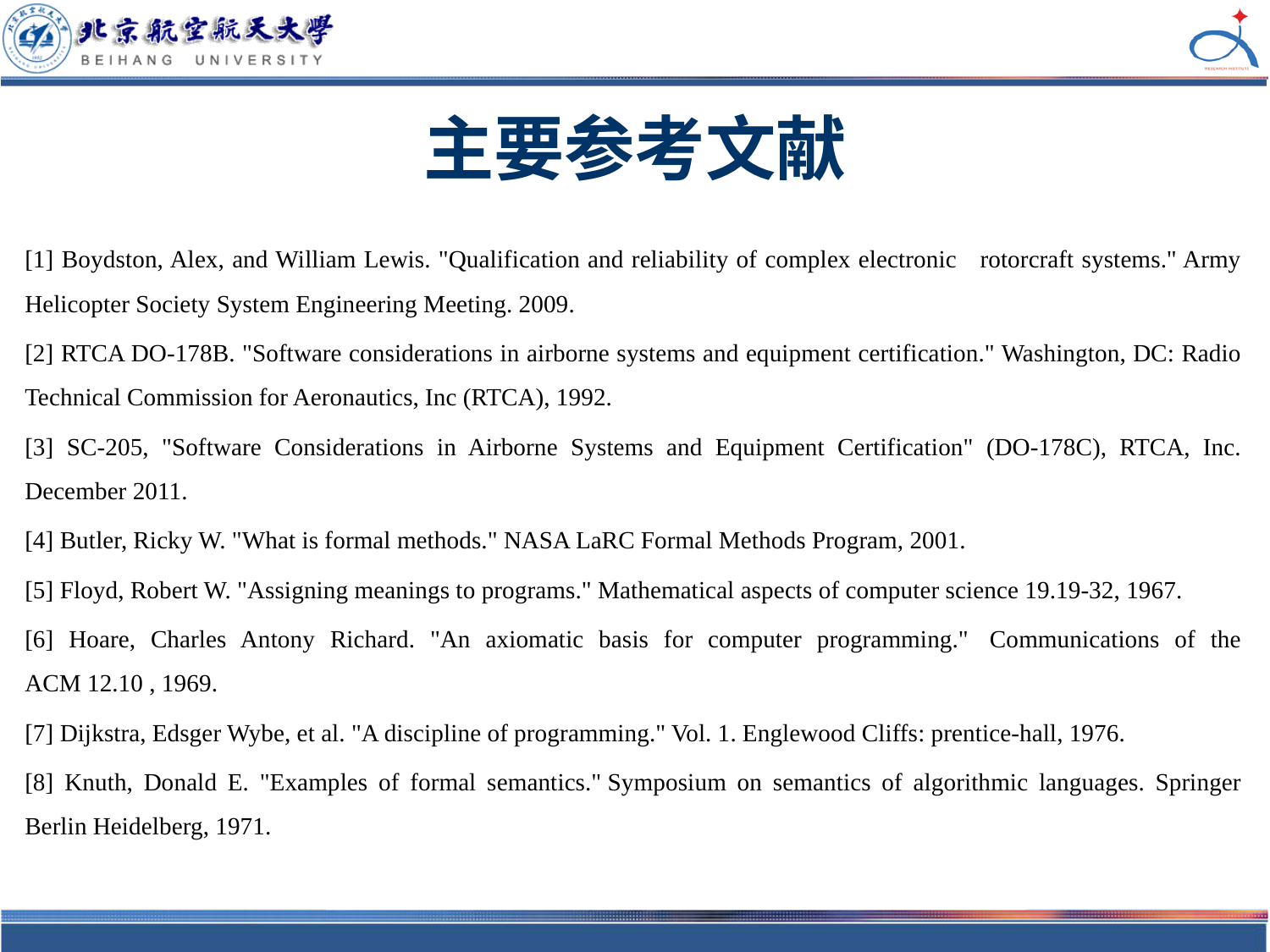

# 主要参考文献
[1] Boydston, Alex, and William Lewis. "Qualification and reliability of complex electronic   rotorcraft systems." Army Helicopter Society System Engineering Meeting. 2009.
[2] RTCA DO-178B. "Software considerations in airborne systems and equipment certification." Washington, DC: Radio Technical Commission for Aeronautics, Inc (RTCA), 1992.
[3] SC-205, "Software Considerations in Airborne Systems and Equipment Certification" (DO-178C), RTCA, Inc. December 2011.
[4] Butler, Ricky W. "What is formal methods." NASA LaRC Formal Methods Program, 2001.
[5] Floyd, Robert W. "Assigning meanings to programs." Mathematical aspects of computer science 19.19-32, 1967.
[6] Hoare, Charles Antony Richard. "An axiomatic basis for computer programming."  Communications of the ACM 12.10 , 1969.
[7] Dijkstra, Edsger Wybe, et al. "A discipline of programming." Vol. 1. Englewood Cliffs: prentice-hall, 1976.
[8] Knuth, Donald E. "Examples of formal semantics." Symposium on semantics of algorithmic languages. Springer Berlin Heidelberg, 1971.